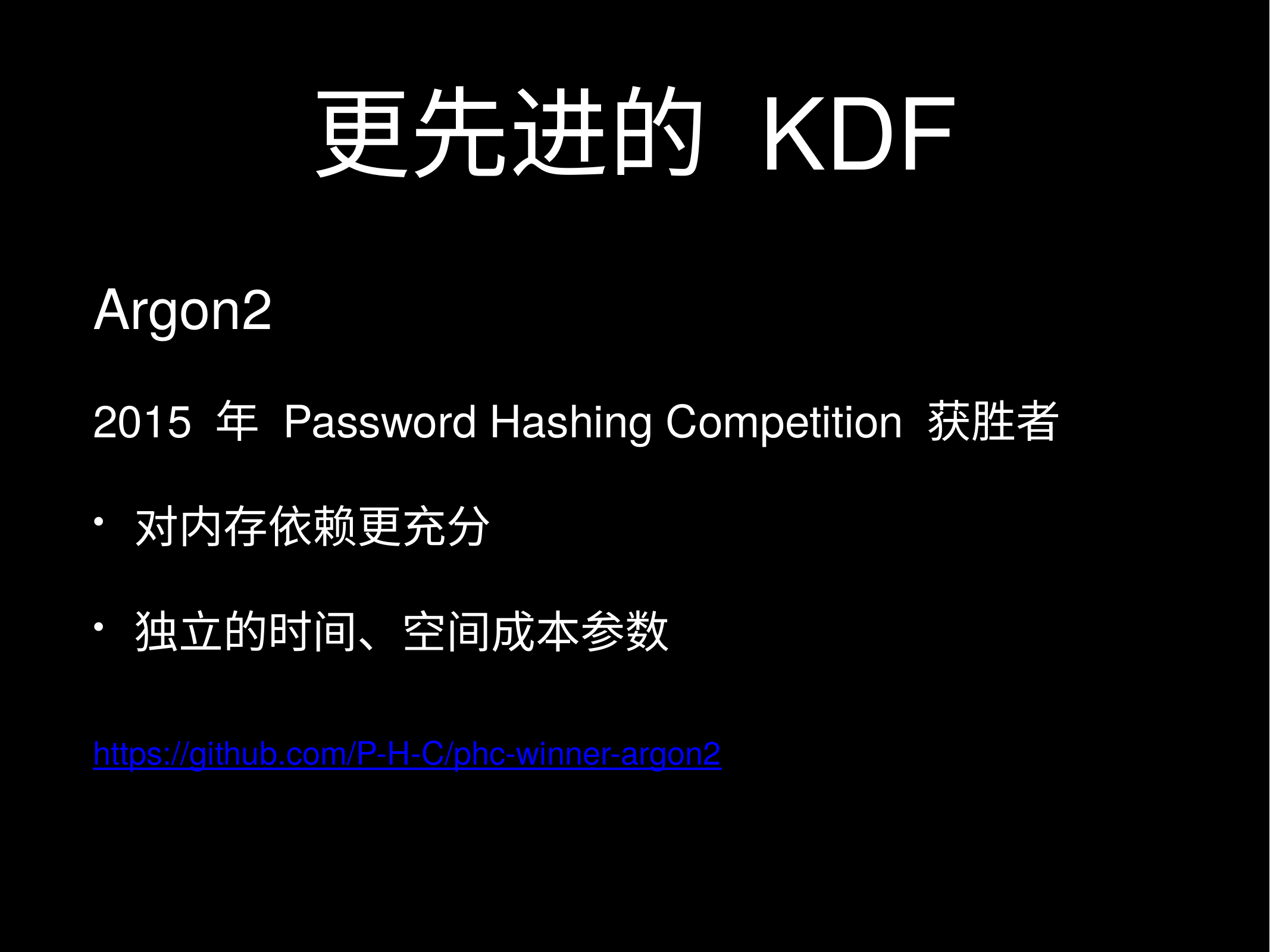

# 更先进的 KDF
Argon2
2015 年 Password Hashing Competition 获胜者
对内存依赖更充分
独立的时间、空间成本参数
https://github.com/P-H-C/phc-winner-argon2